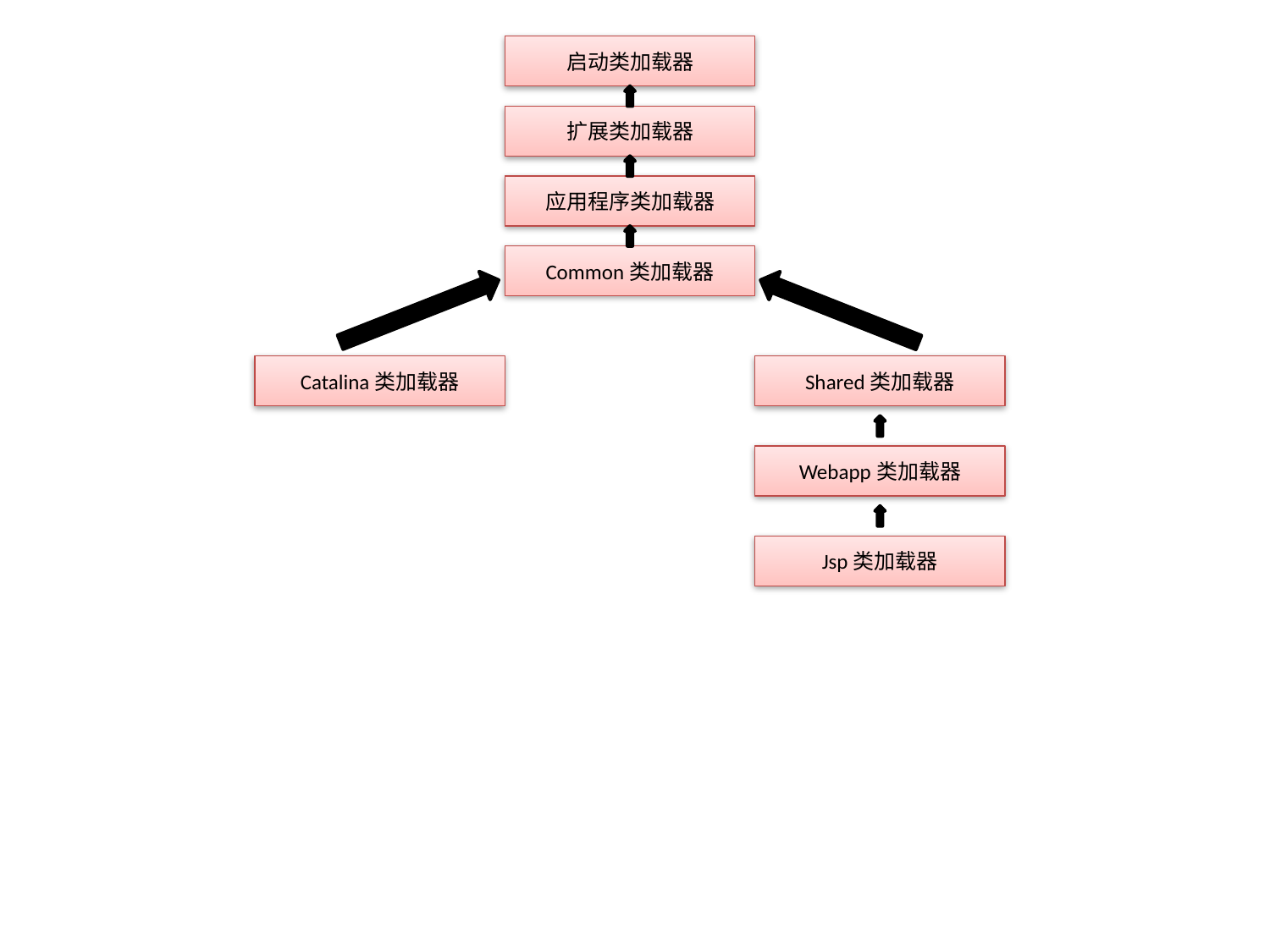

启动类加载器

扩展类加载器

应用程序类加载器

Common类加载器

Catalina类加载器
Shared类加载器

Webapp类加载器

Jsp类加载器